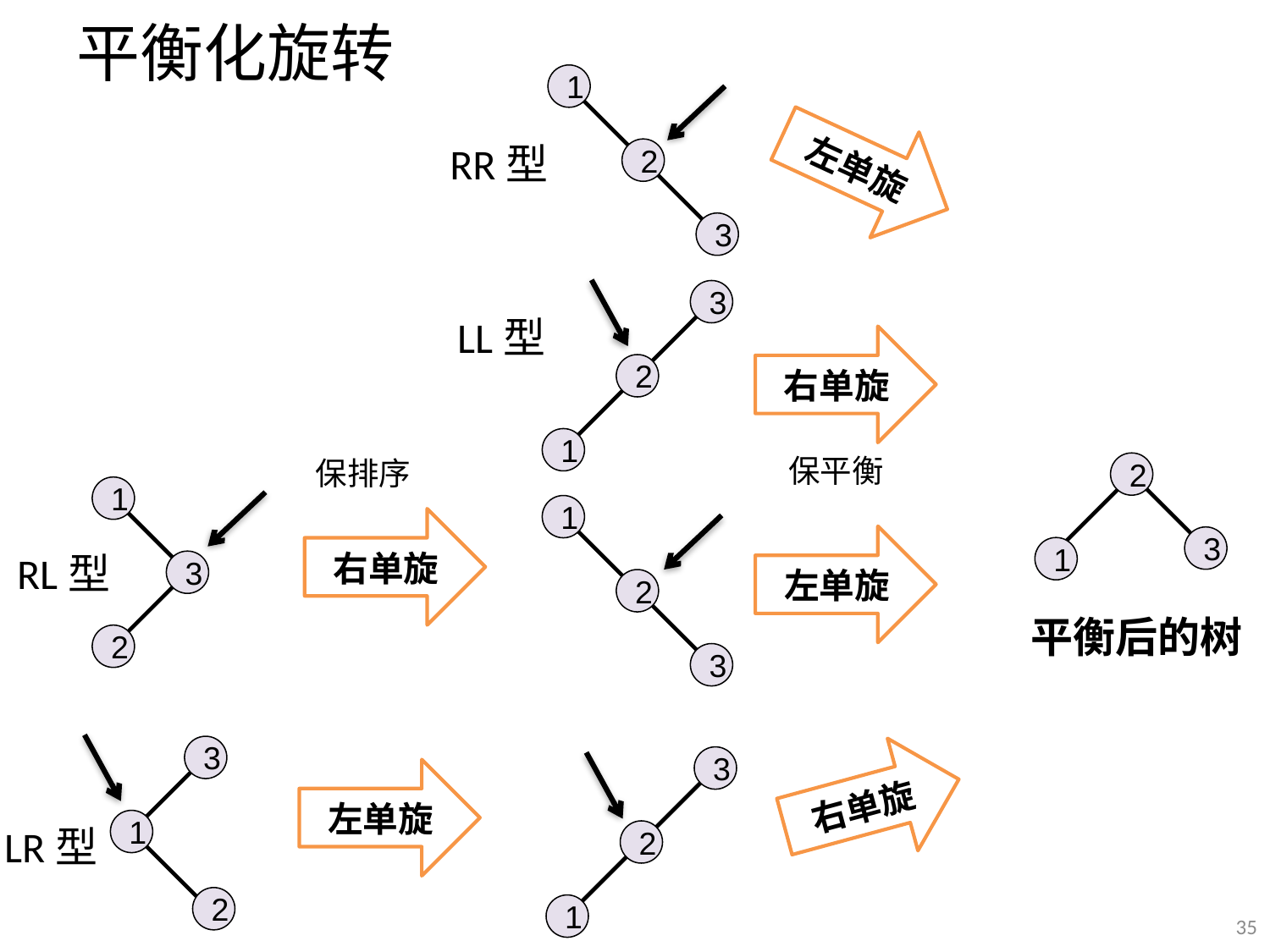

# 平衡化旋转
1

2
3

左单旋
RR型
3

2
1
LL型

右单旋
保平衡
保排序
2

3
1
1

3

2
1

2
3

右单旋

左单旋
RL型
平衡后的树
3

1

2

右单旋
3

2
1

左单旋
LR型
35